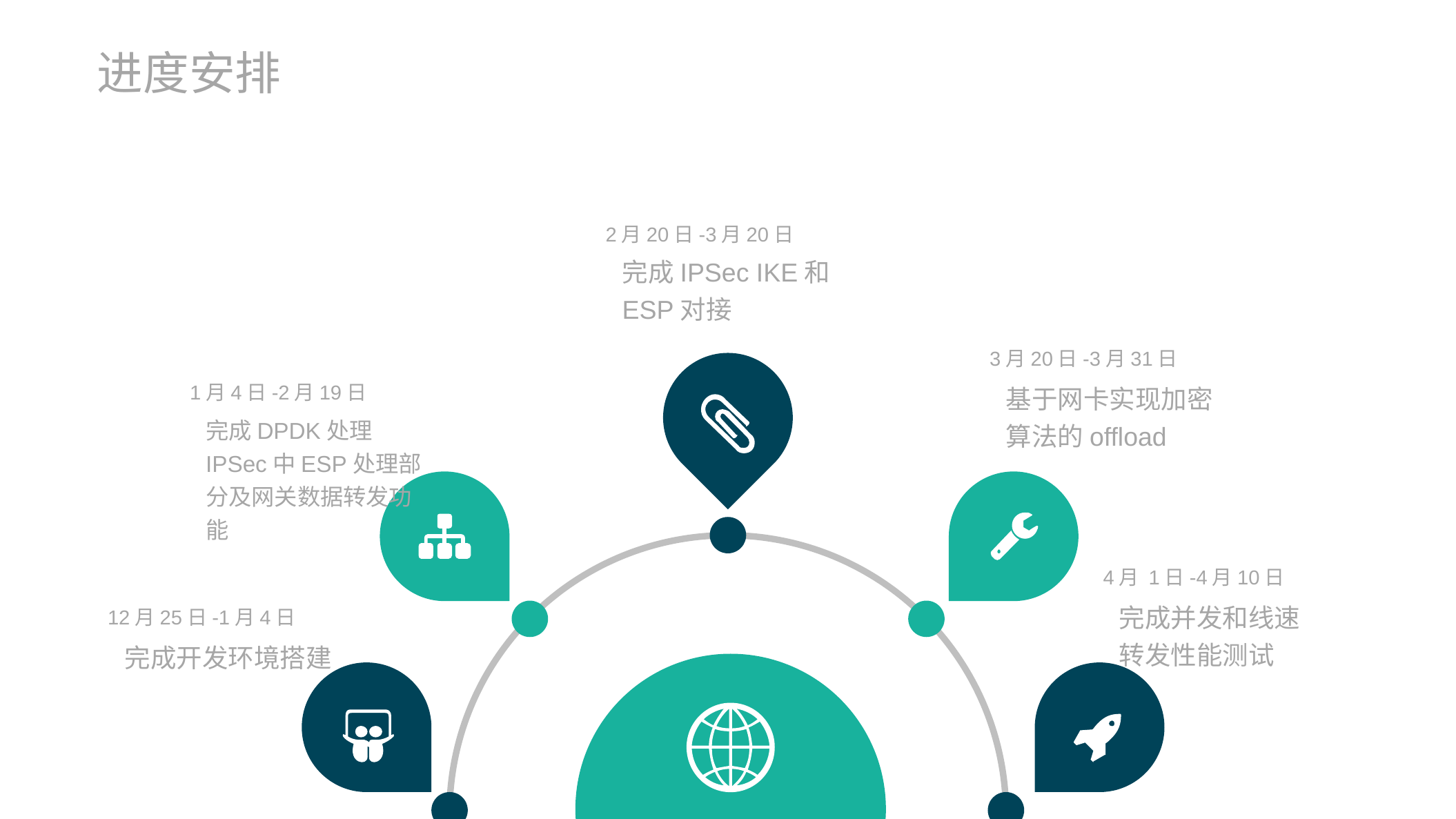

进度安排
2月20日-3月20日
完成IPSec IKE和ESP对接
3月20日-3月31日

基于网卡实现加密算法的offload
1月4日-2月19日

完成DPDK处理IPSec中ESP处理部分及网关数据转发功能

4月 1日-4月10日
完成并发和线速转发性能测试

12月25日-1月4日
完成开发环境搭建